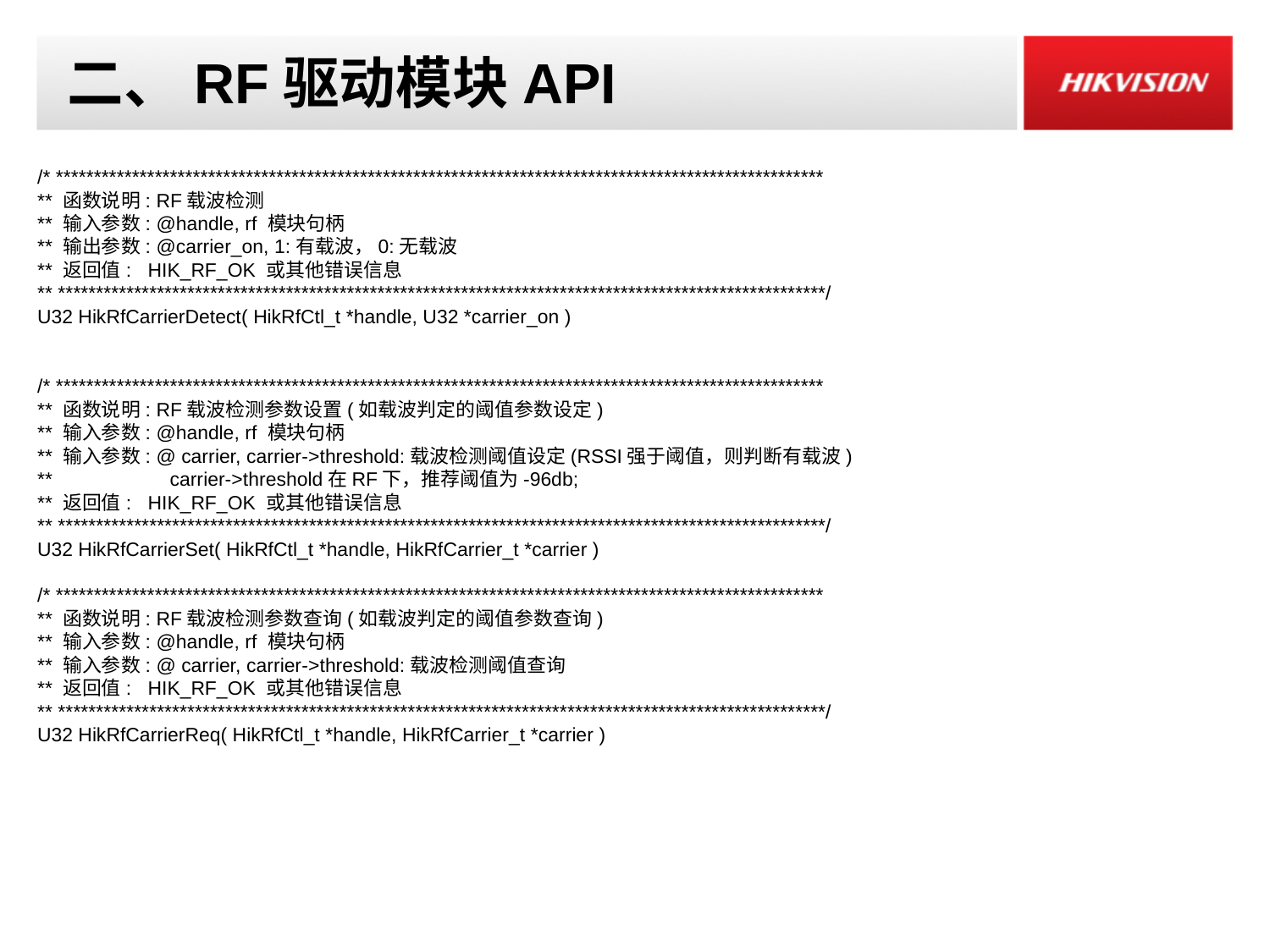

# 二、RF驱动模块API
/* *****************************************************************************************************
** 函数说明: RF载波检测
** 输入参数: @handle, rf 模块句柄
** 输出参数: @carrier_on, 1:有载波，0:无载波
** 返回值:   HIK_RF_OK 或其他错误信息
** *****************************************************************************************************/
U32 HikRfCarrierDetect( HikRfCtl_t *handle, U32 *carrier_on )

/* *****************************************************************************************************
** 函数说明: RF载波检测参数设置(如载波判定的阈值参数设定)
** 输入参数: @handle, rf 模块句柄
** 输入参数: @ carrier, carrier->threshold:载波检测阈值设定(RSSI强于阈值，则判断有载波)
** 	 carrier->threshold在RF下，推荐阈值为-96db;
** 返回值:   HIK_RF_OK 或其他错误信息
** *****************************************************************************************************/
U32 HikRfCarrierSet( HikRfCtl_t *handle, HikRfCarrier_t *carrier )

/* *****************************************************************************************************
** 函数说明: RF载波检测参数查询(如载波判定的阈值参数查询)
** 输入参数: @handle, rf 模块句柄
** 输入参数: @ carrier, carrier->threshold:载波检测阈值查询
** 返回值:   HIK_RF_OK 或其他错误信息
** *****************************************************************************************************/
U32 HikRfCarrierReq( HikRfCtl_t *handle, HikRfCarrier_t *carrier )